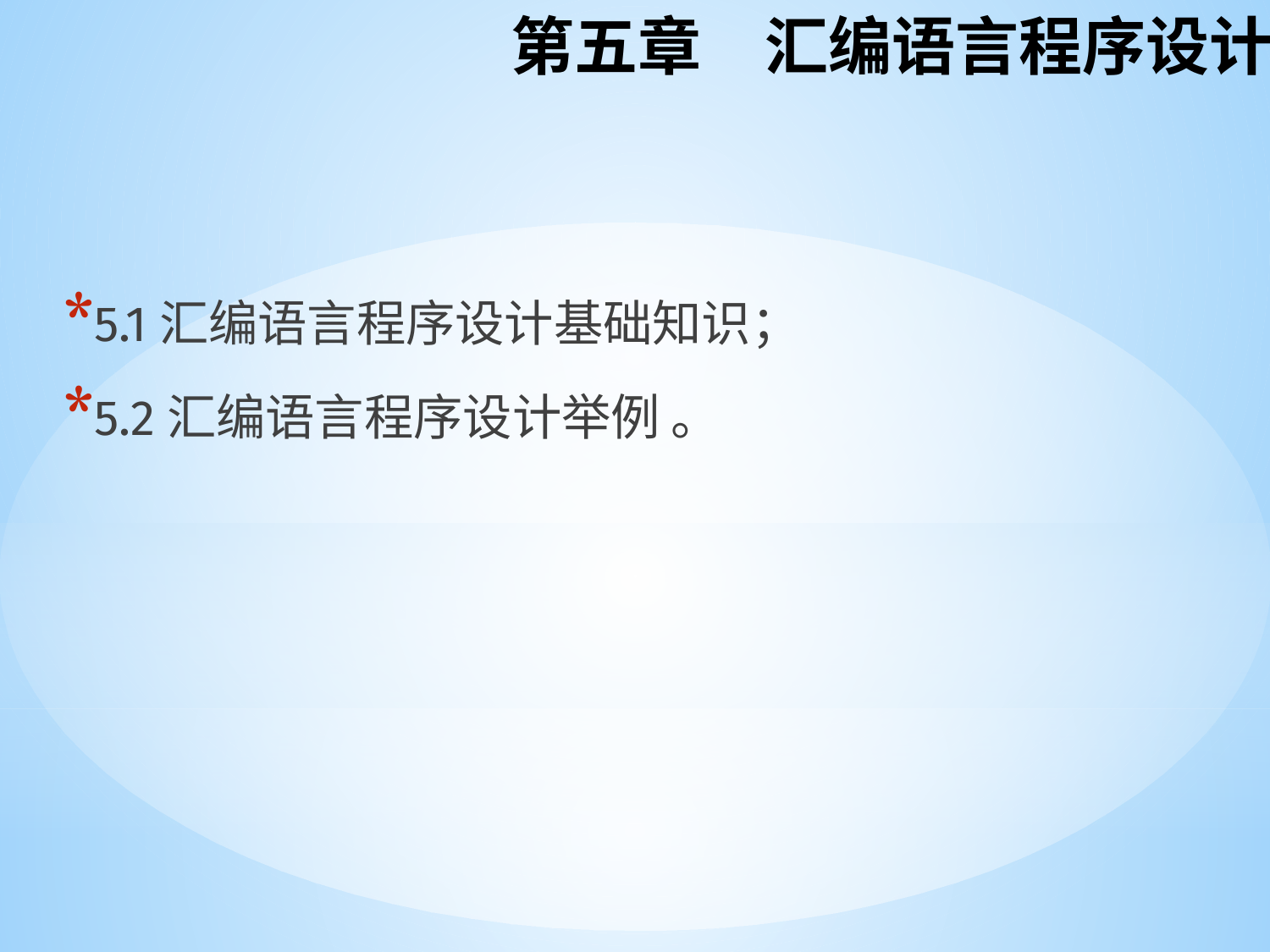

# 第五章	汇编语言程序设计
5.1汇编语言程序设计基础知识；
5.2汇编语言程序设计举例 。